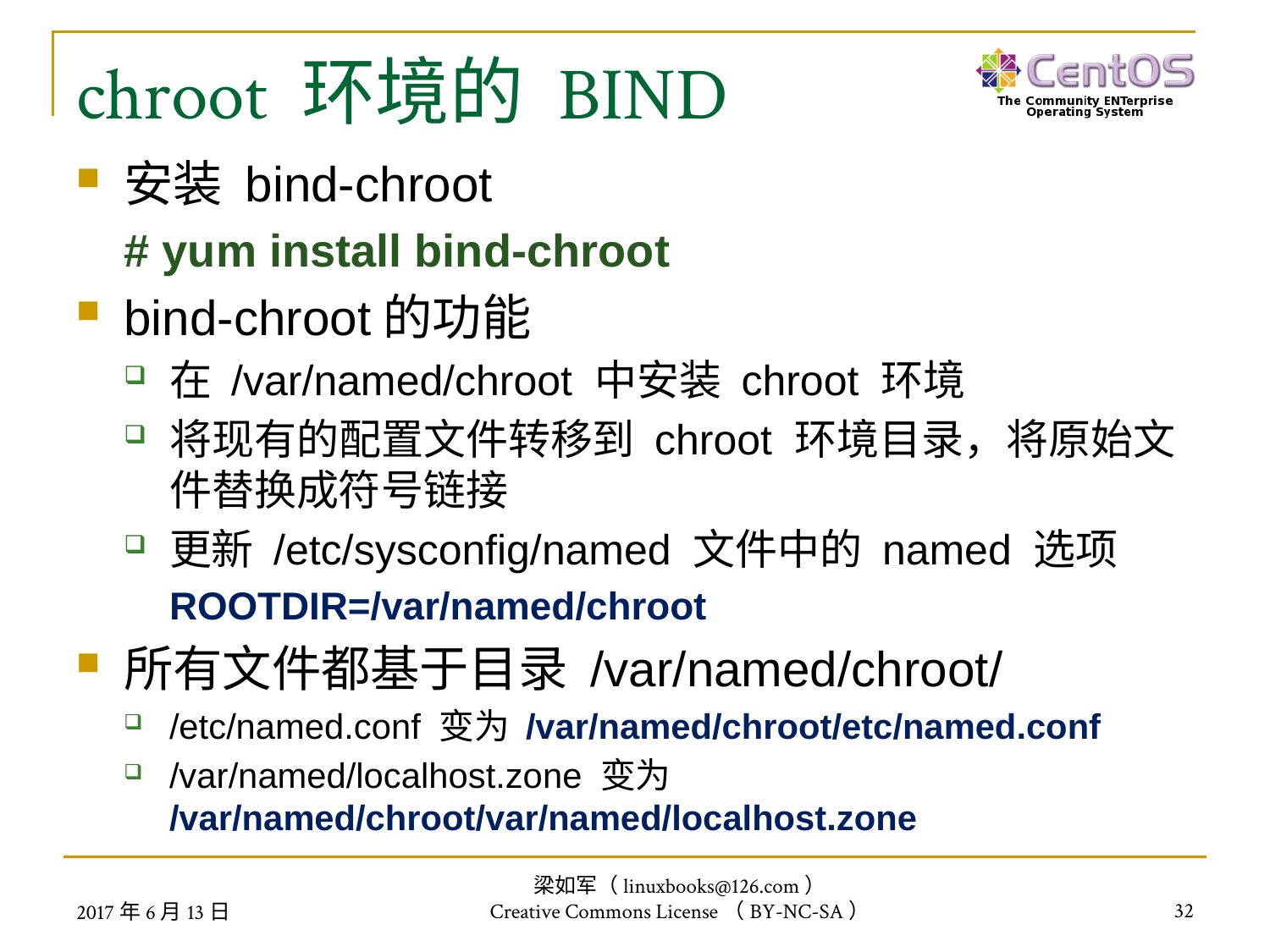

# chroot 环境的 BIND
安装 bind-chroot
# yum install bind-chroot
bind-chroot的功能
在 /var/named/chroot 中安装 chroot 环境
将现有的配置文件转移到 chroot 环境目录，将原始文件替换成符号链接
更新 /etc/sysconfig/named 文件中的 named 选项
ROOTDIR=/var/named/chroot
所有文件都基于目录 /var/named/chroot/
/etc/named.conf 变为 /var/named/chroot/etc/named.conf
/var/named/localhost.zone 变为 /var/named/chroot/var/named/localhost.zone

梁如军（linuxbooks@126.com）
Creative Commons License（BY-NC-SA）
2017年6月13日
32